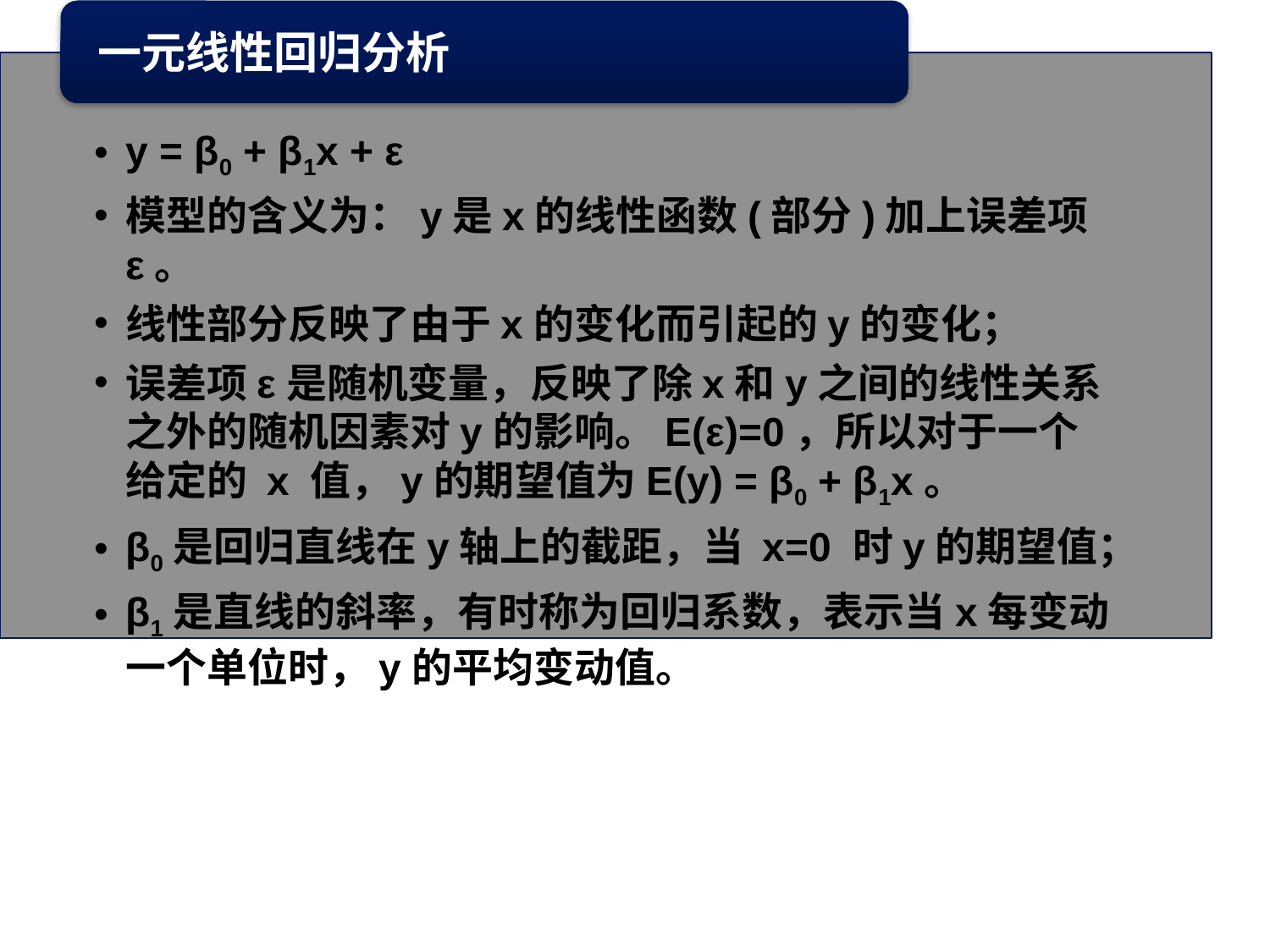

# 第2章 统计学与模型
 基本分析方法
    * 回归分析（续）
y = β0 + β1x + ε
模型的含义为：y是x的线性函数(部分)加上误差项ε。
线性部分反映了由于x的变化而引起的y的变化；
误差项ε是随机变量，反映了除x和y之间的线性关系之外的随机因素对y的影响。E(ε)=0，所以对于一个给定的 x 值，y的期望值为E(y) = β0 + β1x。
β0是回归直线在y轴上的截距，当 x=0 时y的期望值；
β1是直线的斜率，有时称为回归系数，表示当x每变动一个单位时，y的平均变动值。
一元线性回归分析